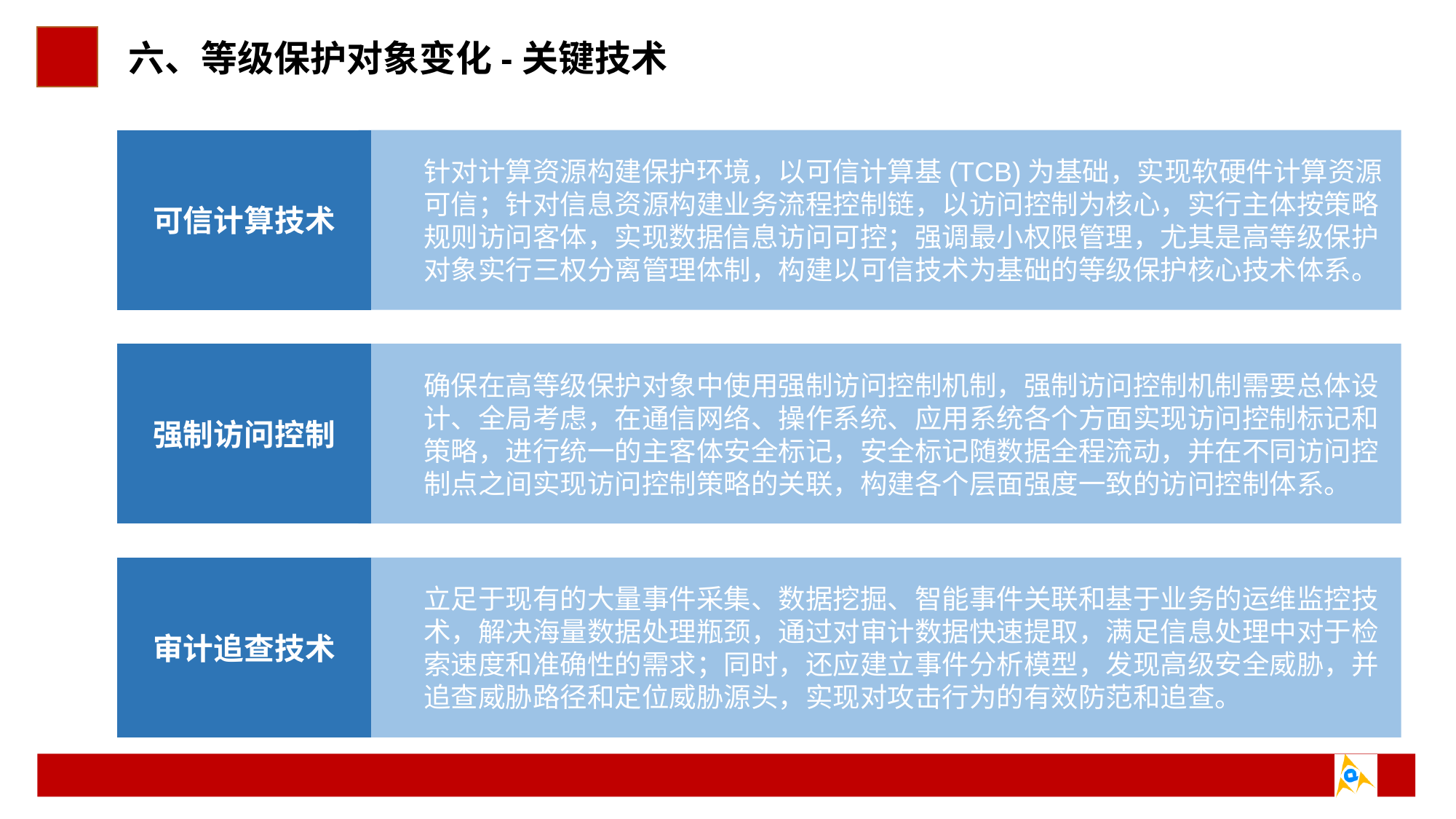

# 六、等级保护对象变化-关键技术
针对计算资源构建保护环境，以可信计算基(TCB)为基础，实现软硬件计算资源可信；针对信息资源构建业务流程控制链，以访问控制为核心，实行主体按策略规则访问客体，实现数据信息访问可控；强调最小权限管理，尤其是高等级保护对象实行三权分离管理体制，构建以可信技术为基础的等级保护核心技术体系。
可信计算技术
确保在高等级保护对象中使用强制访问控制机制，强制访问控制机制需要总体设计、全局考虑，在通信网络、操作系统、应用系统各个方面实现访问控制标记和策略，进行统一的主客体安全标记，安全标记随数据全程流动，并在不同访问控制点之间实现访问控制策略的关联，构建各个层面强度一致的访问控制体系。
强制访问控制
立足于现有的大量事件采集、数据挖掘、智能事件关联和基于业务的运维监控技术，解决海量数据处理瓶颈，通过对审计数据快速提取，满足信息处理中对于检索速度和准确性的需求；同时，还应建立事件分析模型，发现高级安全威胁，并追查威胁路径和定位威胁源头，实现对攻击行为的有效防范和追查。
审计追查技术